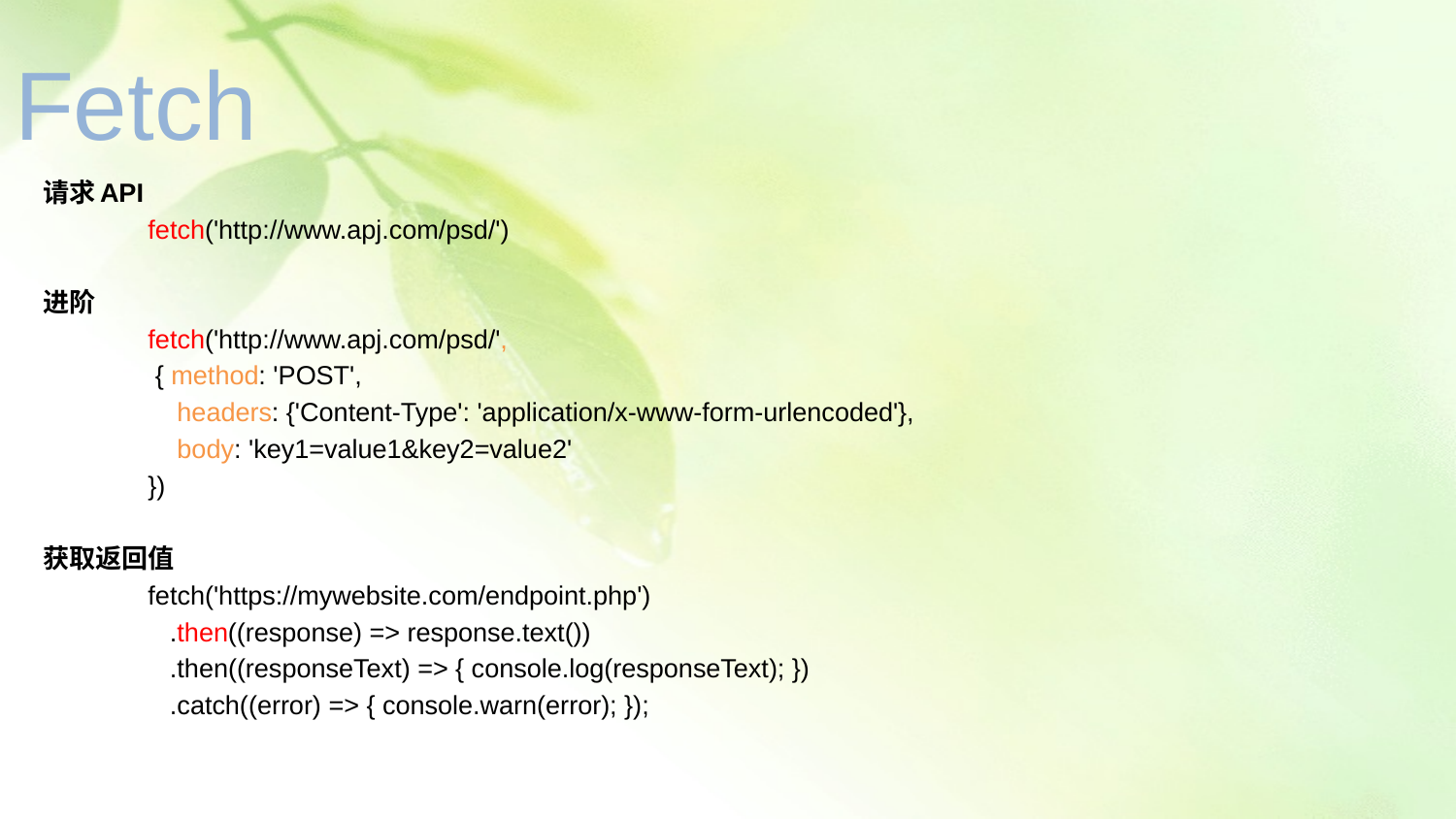

# Fetch
请求API
	fetch('http://www.apj.com/psd/')

进阶
	fetch('http://www.apj.com/psd/',
		 { method: 'POST',
 		    headers: {'Content-Type': 'application/x-www-form-urlencoded'},
		    body: 'key1=value1&key2=value2'
		})

获取返回值
	fetch('https://mywebsite.com/endpoint.php')
	   .then((response) => response.text())
	   .then((responseText) => { console.log(responseText); })
	   .catch((error) => { console.warn(error); });